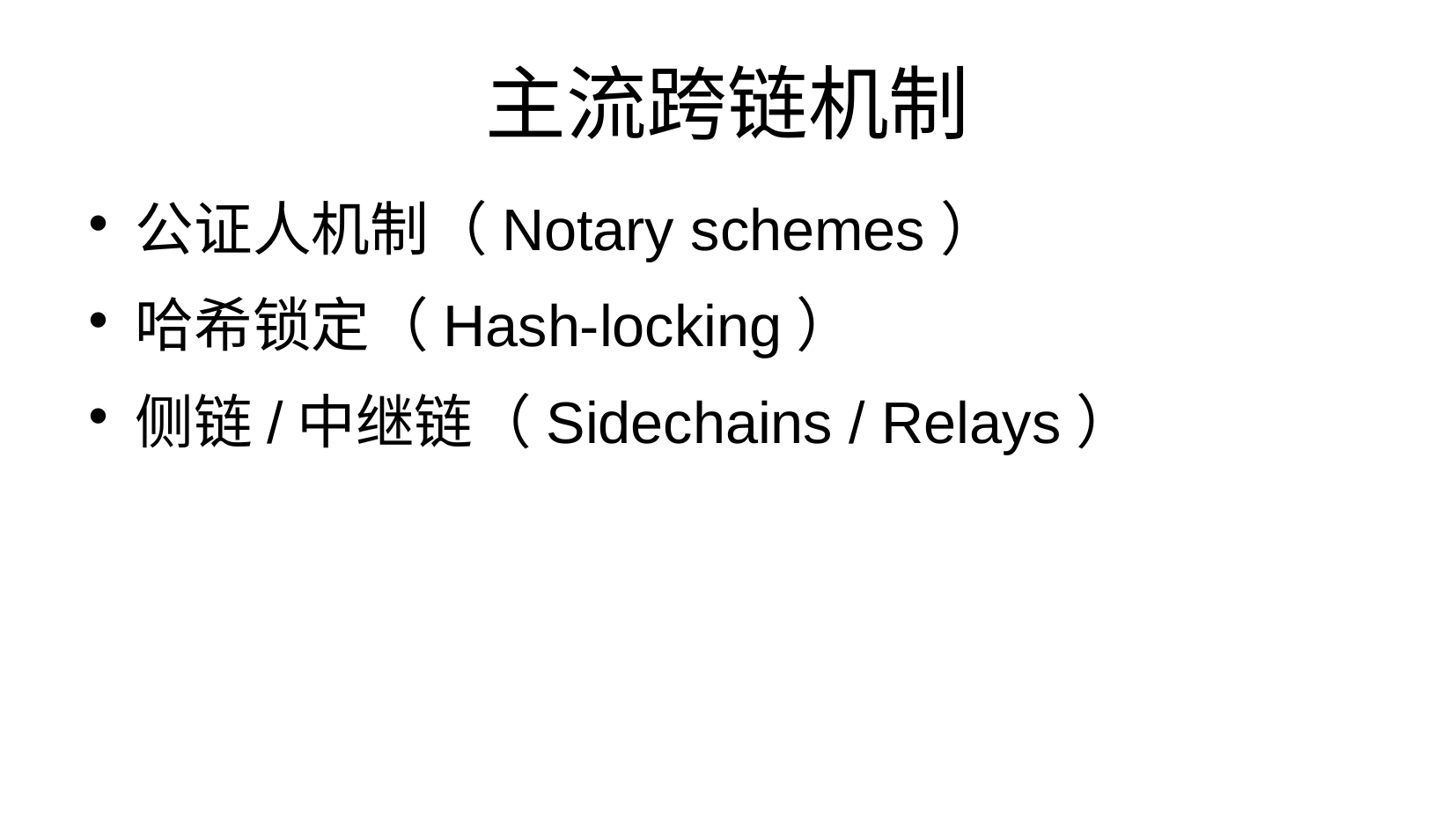

主流跨链机制
公证人机制（Notary schemes）
哈希锁定（Hash-locking）
侧链/中继链（Sidechains / Relays）